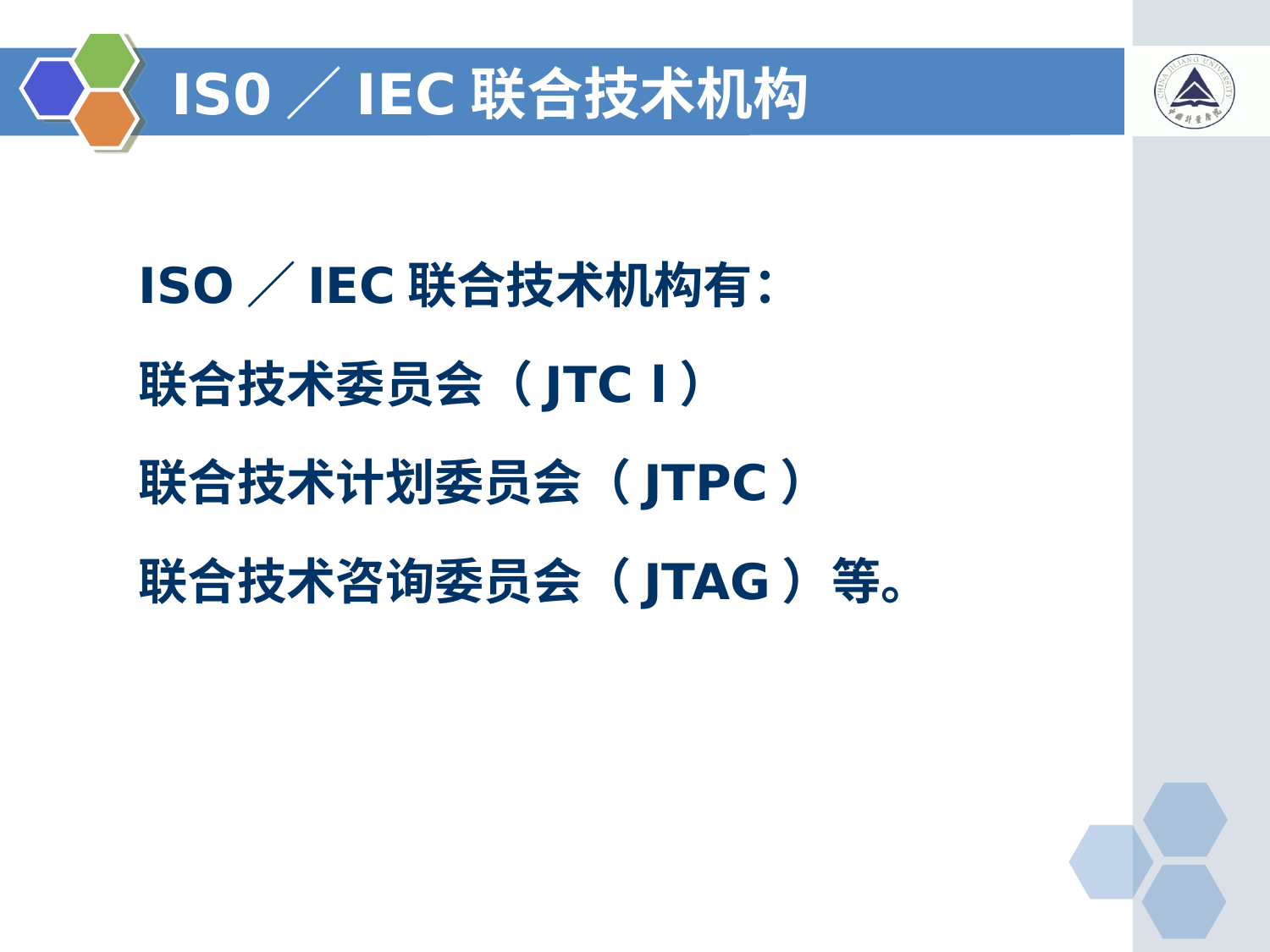

# IS0／IEC联合技术机构
ISO／IEC联合技术机构有：
联合技术委员会（JTC l）
联合技术计划委员会（JTPC）
联合技术咨询委员会（JTAG）等。